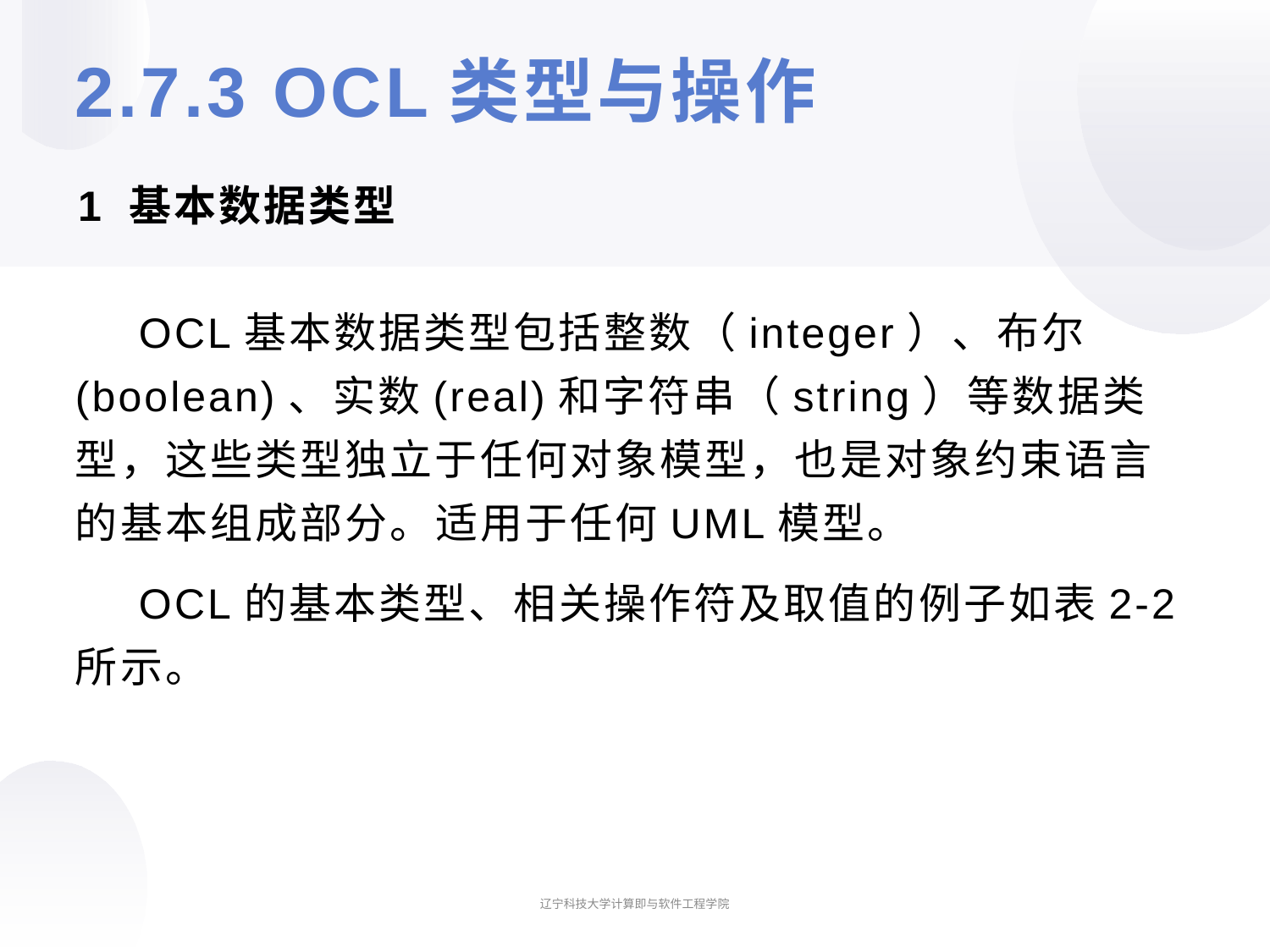

# 2.7.3 OCL类型与操作
1 基本数据类型

OCL基本数据类型包括整数（integer）、布尔(boolean)、实数(real)和字符串（string）等数据类型，这些类型独立于任何对象模型，也是对象约束语言的基本组成部分。适用于任何UML模型。
OCL的基本类型、相关操作符及取值的例子如表2-2所示。

辽宁科技大学计算即与软件工程学院
121